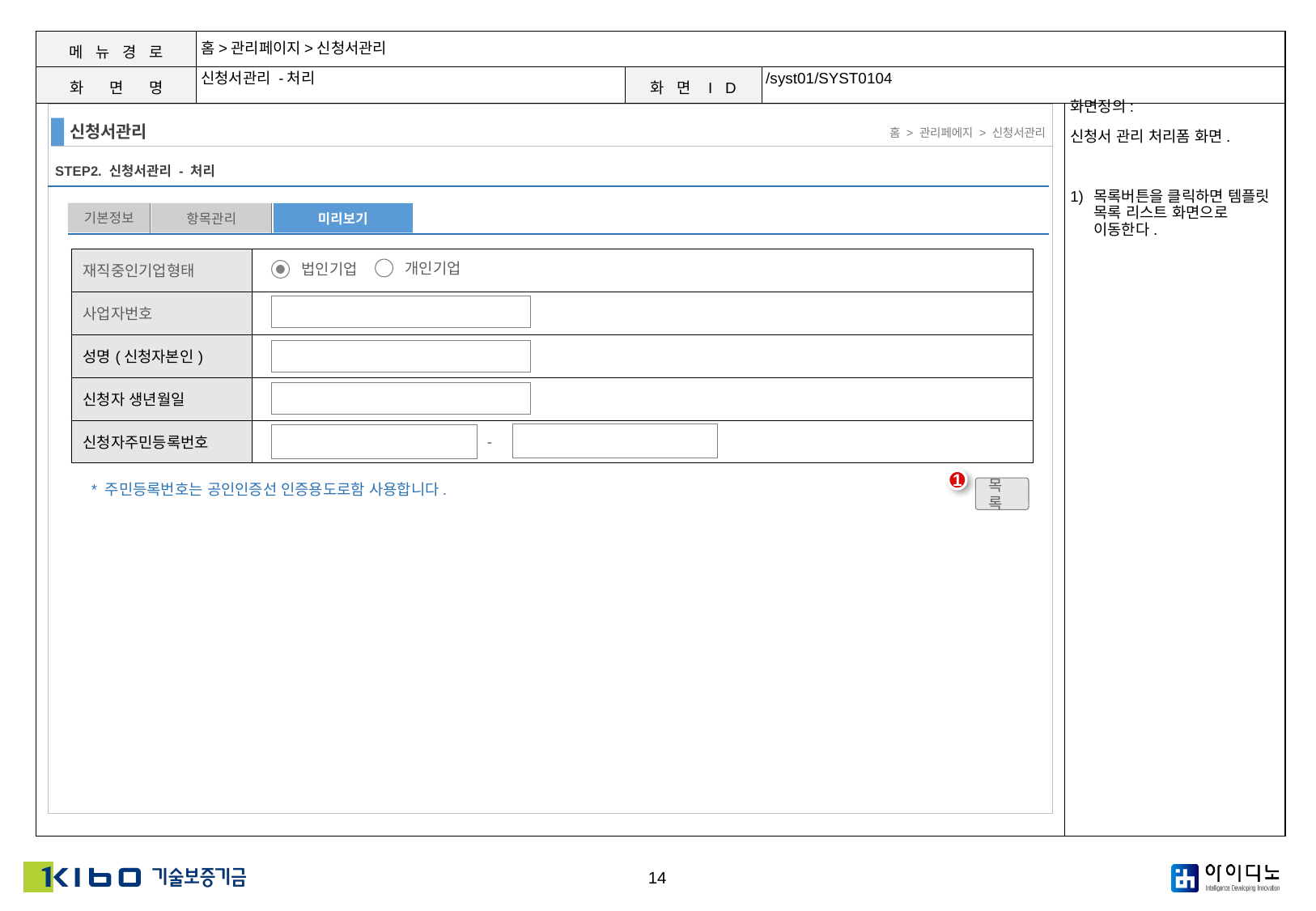

# 홈>관리페이지>신청서관리
신청서관리 -처리
/syst01/SYST0104
화면정의:
신청서 관리 처리폼 화면.

목록버튼을 클릭하면 템플릿 목록 리스트 화면으로 이동한다.

신청서관리
홈 > 관리페에지 > 신청서관리
STEP2. 신청서관리 - 처리
기본정보
미리보기
항목관리
| 재직중인기업형태 |  |
| --- | --- |
| 사업자번호 |  |
| 성명(신청자본인) |  |
| 신청자 생년월일 |  |
| 신청자주민등록번호 |  |
개인기업

법인기업

-
1
    * 주민등록번호는 공인인증선 인증용도로함 사용합니다.
목록